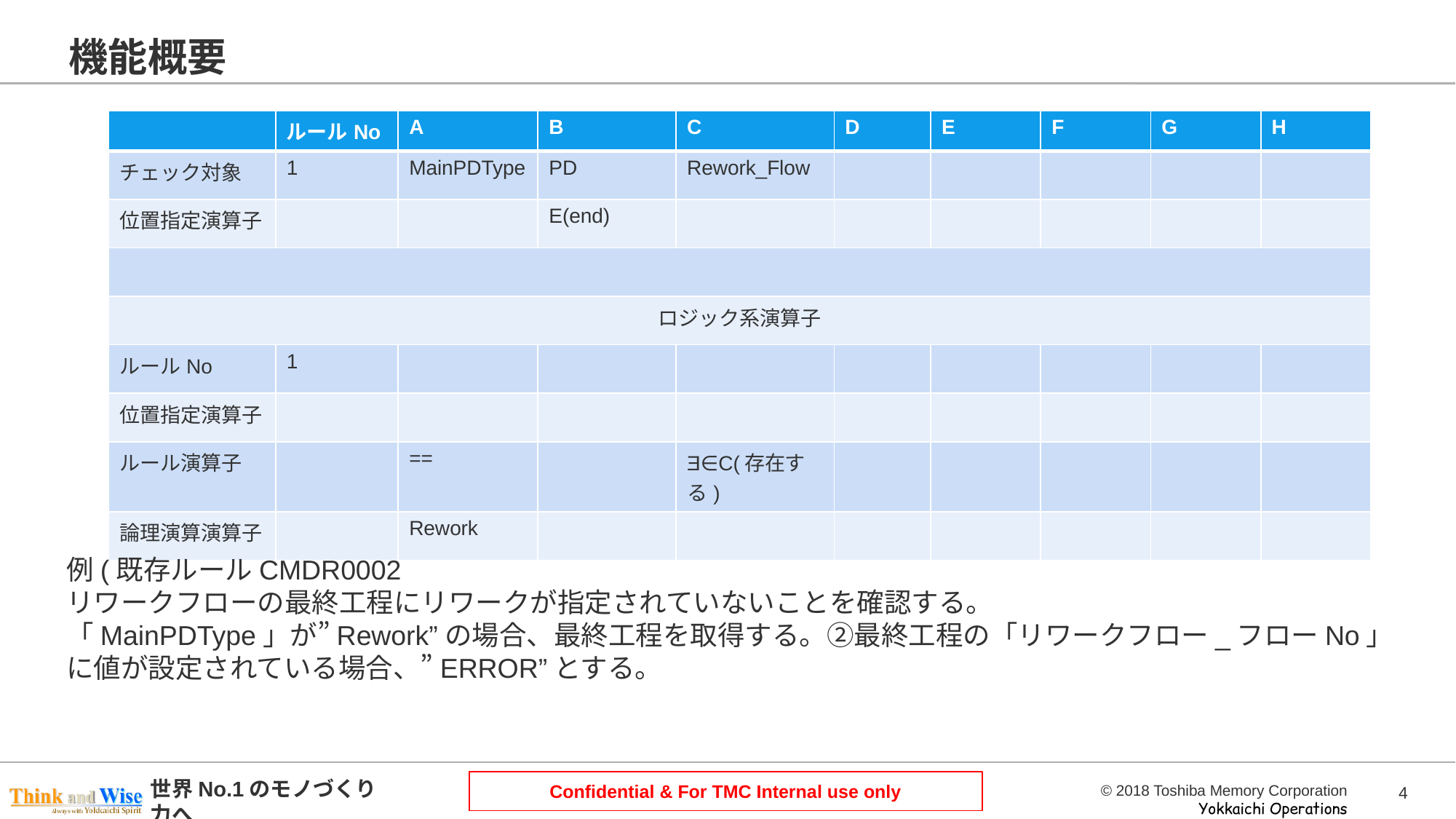

# 機能概要
※調査用メモ
既存システムのプロパティ値
|  | ルールNo | A | B | C | D | E | F | G | H |
| --- | --- | --- | --- | --- | --- | --- | --- | --- | --- |
| チェック対象 | 1 | MainPDType | PD | Rework\_Flow |  |  |  |  |  |
| 位置指定演算子 |  |  | E(end) |  |  |  |  |  |  |
|  |  |  |  |  |  |  |  |  |  |
| ロジック系演算子 |  |  |  |  |  |  |  |  |  |
| ルールNo | 1 |  |  |  |  |  |  |  |  |
| 位置指定演算子 |  |  |  |  |  |  |  |  |  |
| ルール演算子 |  | == |  | Ǝ∈C(存在する) |  |  |  |  |  |
| 論理演算演算子 |  | Rework |  |  |  |  |  |  |  |
SC_MainPDPurpose
例(既存ルールCMDR0002
リワークフローの最終工程にリワークが指定されていないことを確認する。
「MainPDType」が”Rework”の場合、最終工程を取得する。②最終工程の「リワークフロー_フローNo」に値が設定されている場合、”ERROR”とする。

4